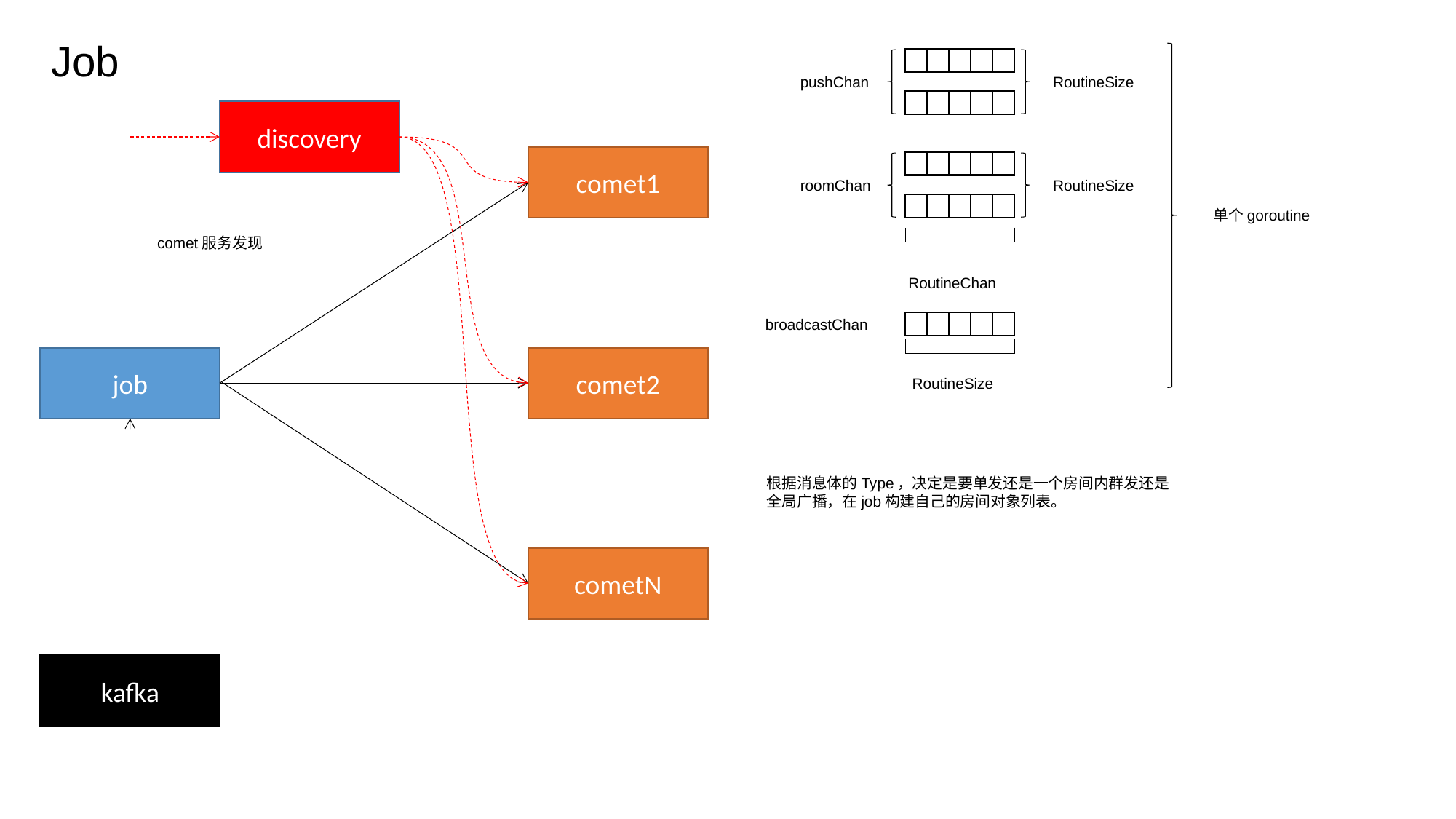

Job

RoutineSize
pushChan

RoutineSize
roomChan

RoutineChan
broadcastChan

单个goroutine

RoutineSize
discovery
comet1
comet服务发现
job
comet2
根据消息体的Type，决定是要单发还是一个房间内群发还是全局广播，在job构建自己的房间对象列表。
cometN
kafka